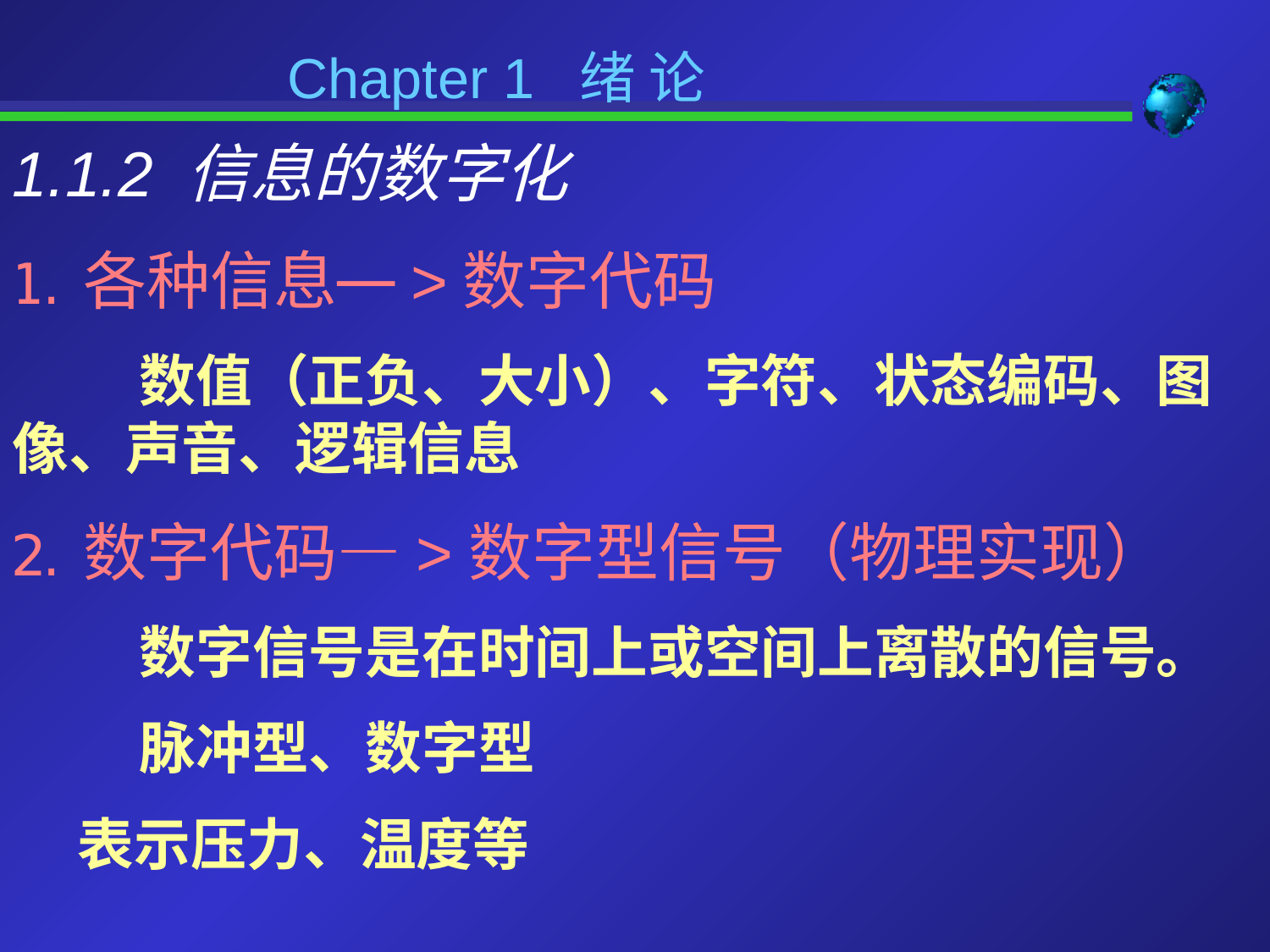

Chapter 1  绪 论
1.1.2 信息的数字化
1. 各种信息—>数字代码
	数值（正负、大小）、字符、状态编码、图像、声音、逻辑信息
2. 数字代码—>数字型信号（物理实现）
	数字信号是在时间上或空间上离散的信号。
	脉冲型、数字型
    表示压力、温度等